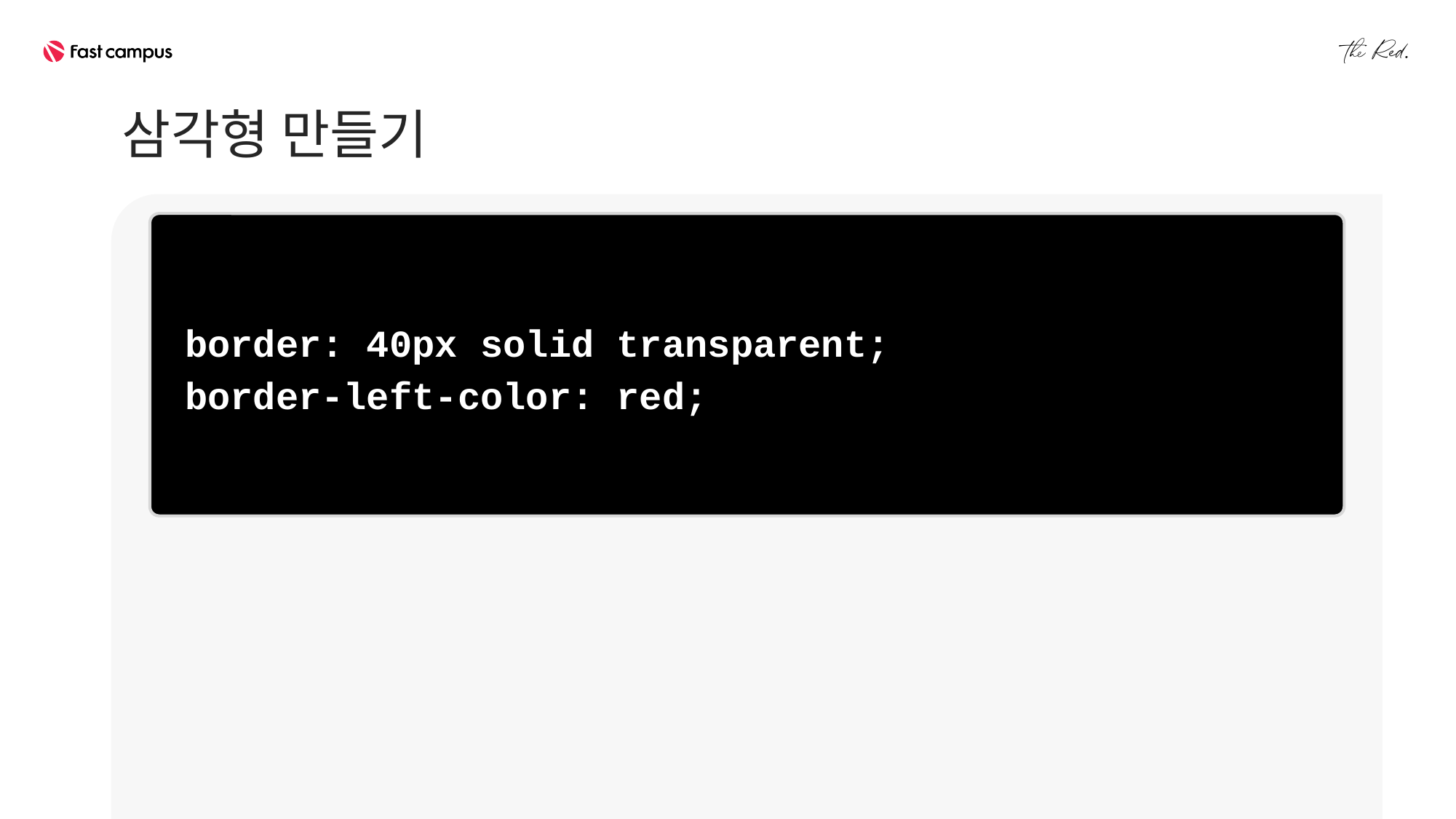

삼각형 만들기
border: 40px solid transparent;
border-left-color: red;